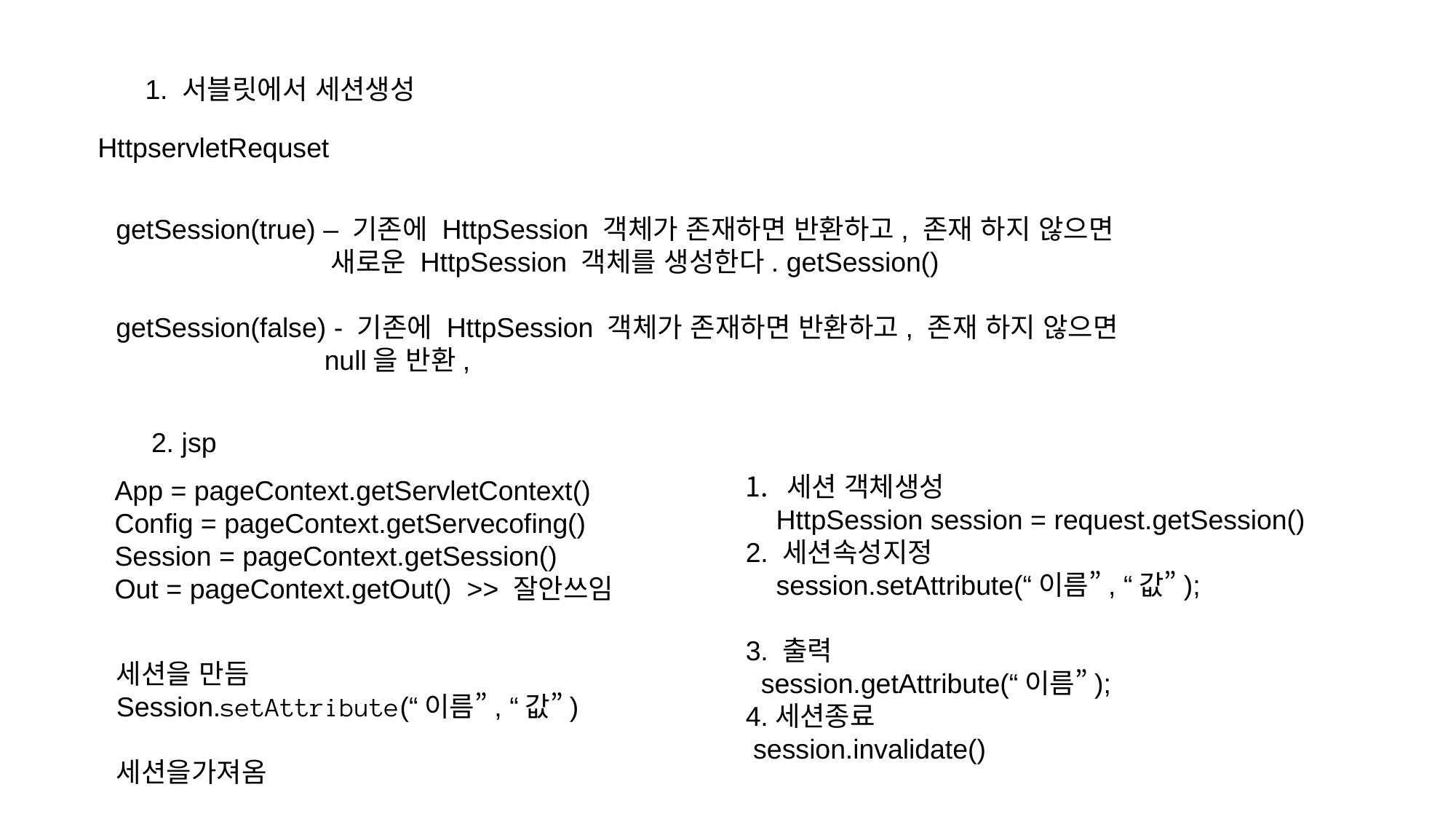

1. 서블릿에서 세션생성
HttpservletRequset
getSession(true) – 기존에 HttpSession 객체가 존재하면 반환하고, 존재 하지 않으면
	             새로운 HttpSession 객체를 생성한다. getSession()

getSession(false) - 기존에 HttpSession 객체가 존재하면 반환하고, 존재 하지 않으면
	             null을 반환,

2. jsp
세션 객체생성
    HttpSession session = request.getSession()
2. 세션속성지정
    session.setAttribute(“이름”, “값”);

3. 출력
  session.getAttribute(“이름”);
4.세션종료
 session.invalidate()
App = pageContext.getServletContext()
Config = pageContext.getServecofing()
Session = pageContext.getSession()
Out = pageContext.getOut()  >> 잘안쓰임
세션을 만듬
Session.setAttribute(“이름”, “값”)

세션을가져옴